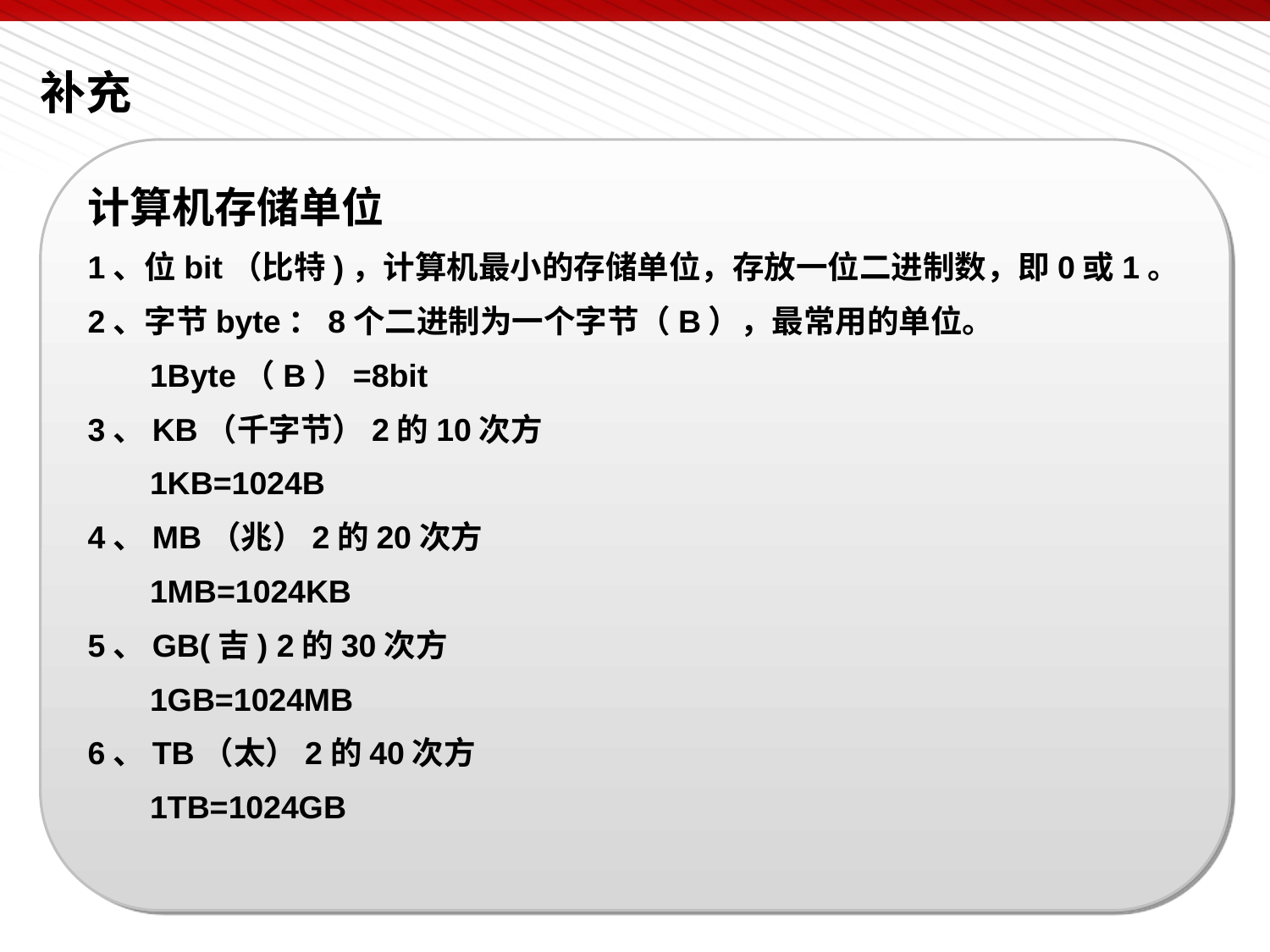

# 补充
计算机存储单位
1、位bit（比特)，计算机最小的存储单位，存放一位二进制数，即0或1。
2、字节byte：8个二进制为一个字节（B），最常用的单位。
       1Byte（B）=8bit
3、KB（千字节）2的10次方
       1KB=1024B
4、MB（兆）2的20次方
       1MB=1024KB
5、GB(吉) 2的30次方
       1GB=1024MB
6、TB（太）2的40次方
       1TB=1024GB